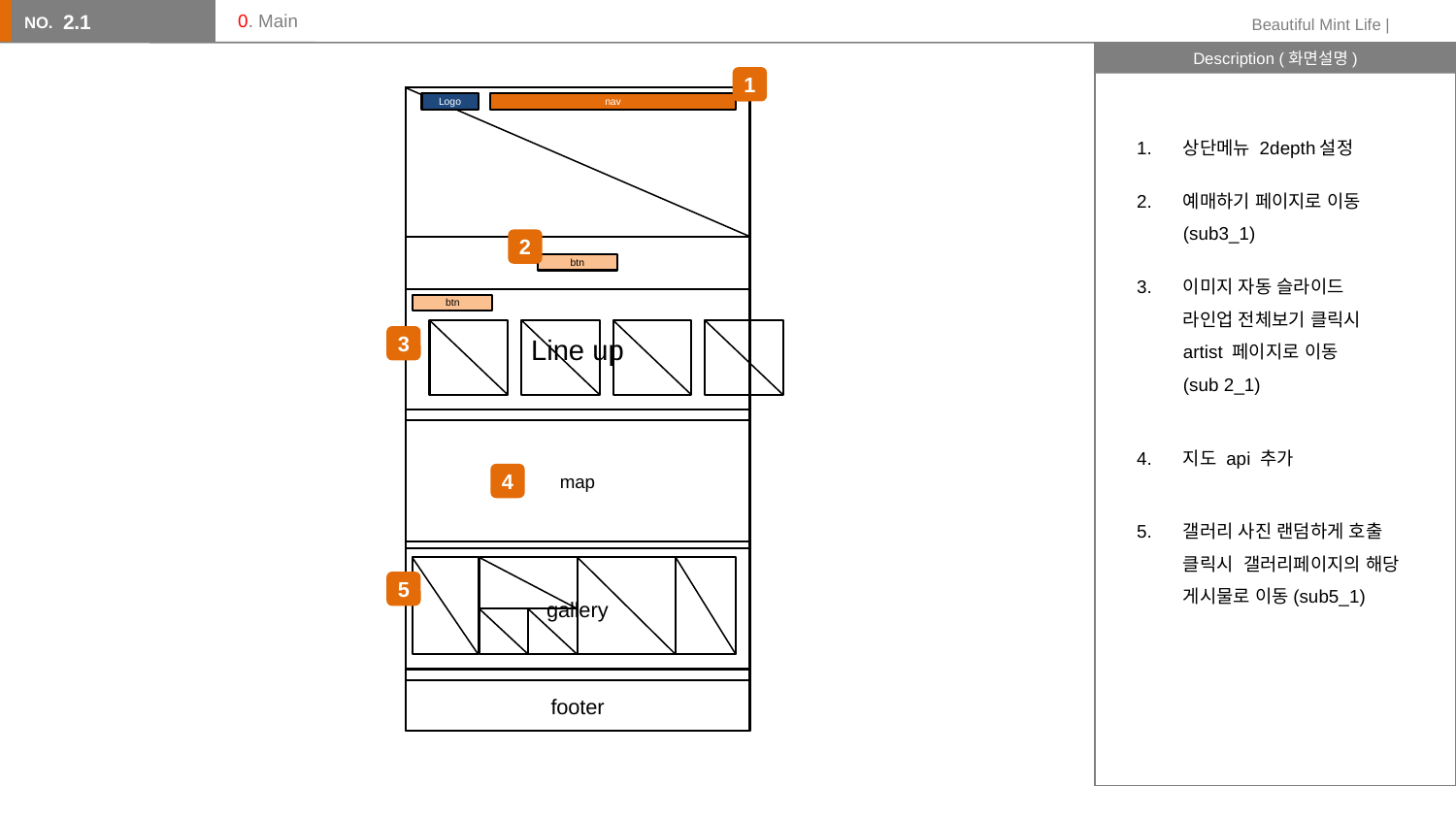

2.1
# 0. Main
1

Logo
nav
btn
Line up

map
gallery

footer
상단메뉴 2depth설정
예매하기 페이지로 이동
(sub3_1)
이미지 자동 슬라이드
라인업 전체보기 클릭시 artist 페이지로 이동
(sub 2_1)
지도 api 추가
갤러리 사진 랜덤하게 호출
클릭시  갤러리페이지의 해당 게시물로 이동(sub5_1)
2
btn
3
4
5